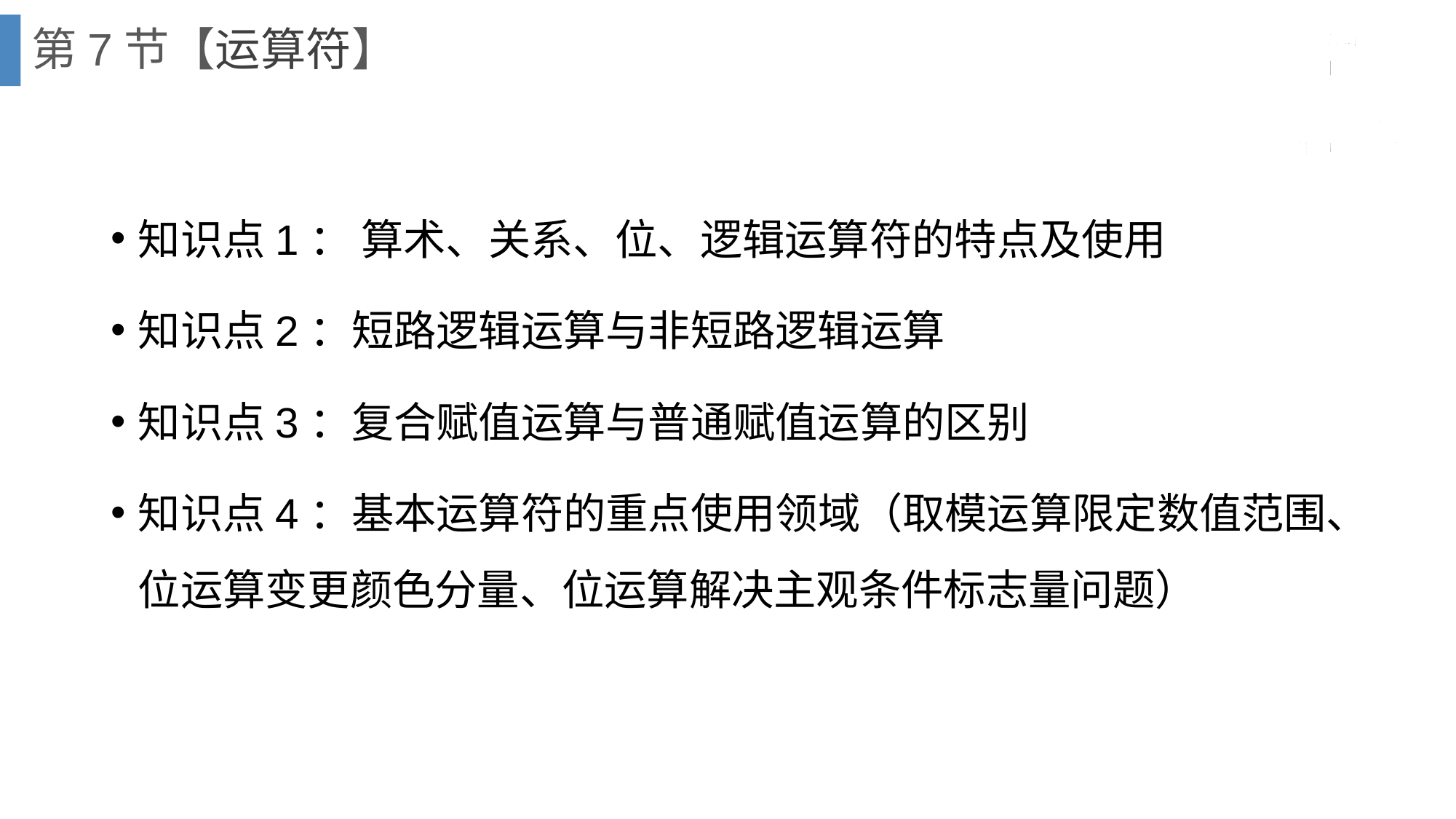

# 第7节【运算符】
知识点1： 算术、关系、位、逻辑运算符的特点及使用
知识点2：短路逻辑运算与非短路逻辑运算
知识点3：复合赋值运算与普通赋值运算的区别
知识点4：基本运算符的重点使用领域（取模运算限定数值范围、位运算变更颜色分量、位运算解决主观条件标志量问题）